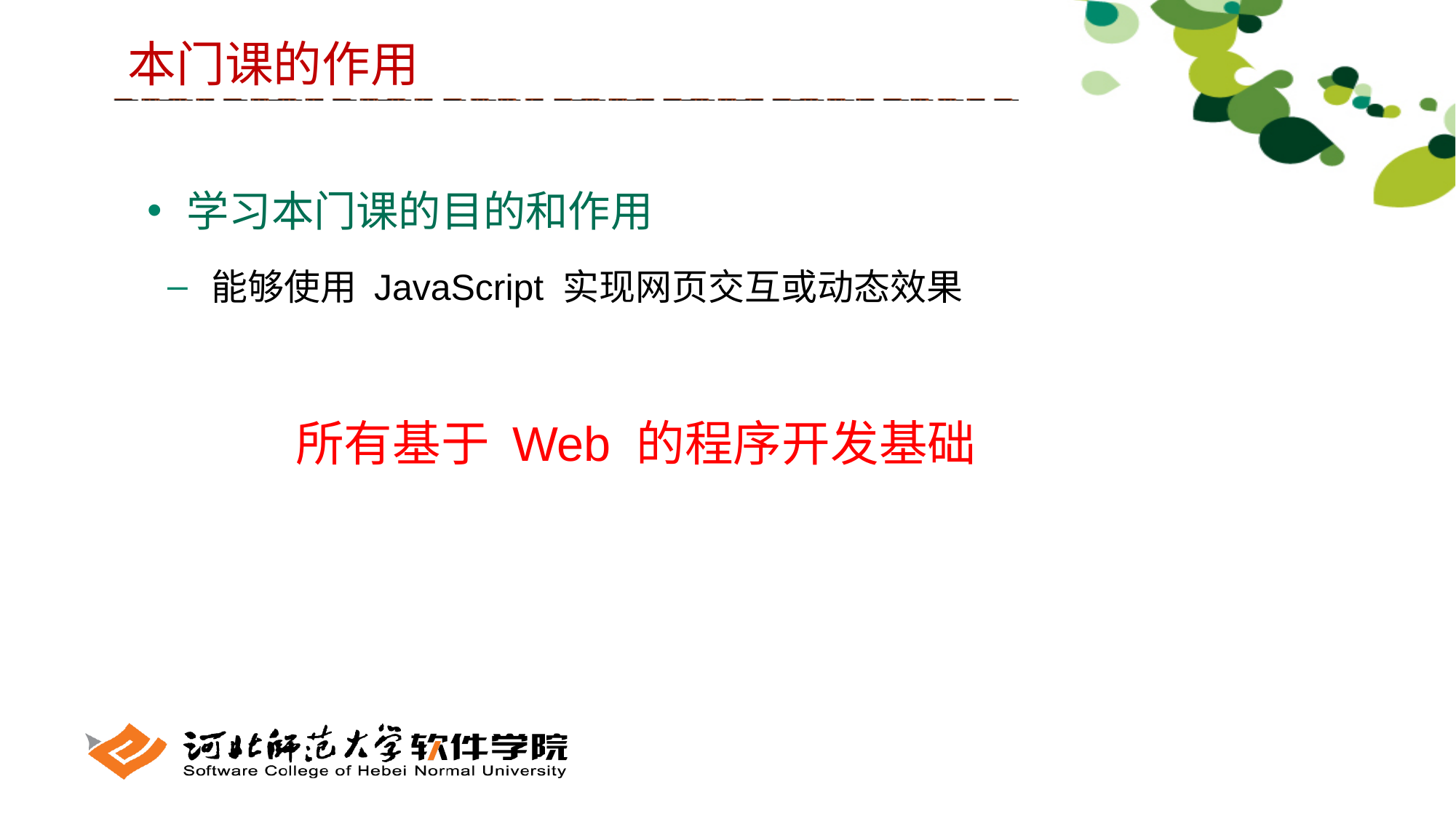

本门课的作用

 学习本门课的目的和作用
 能够使用 JavaScript 实现网页交互或动态效果

          所有基于 Web 的程序开发基础